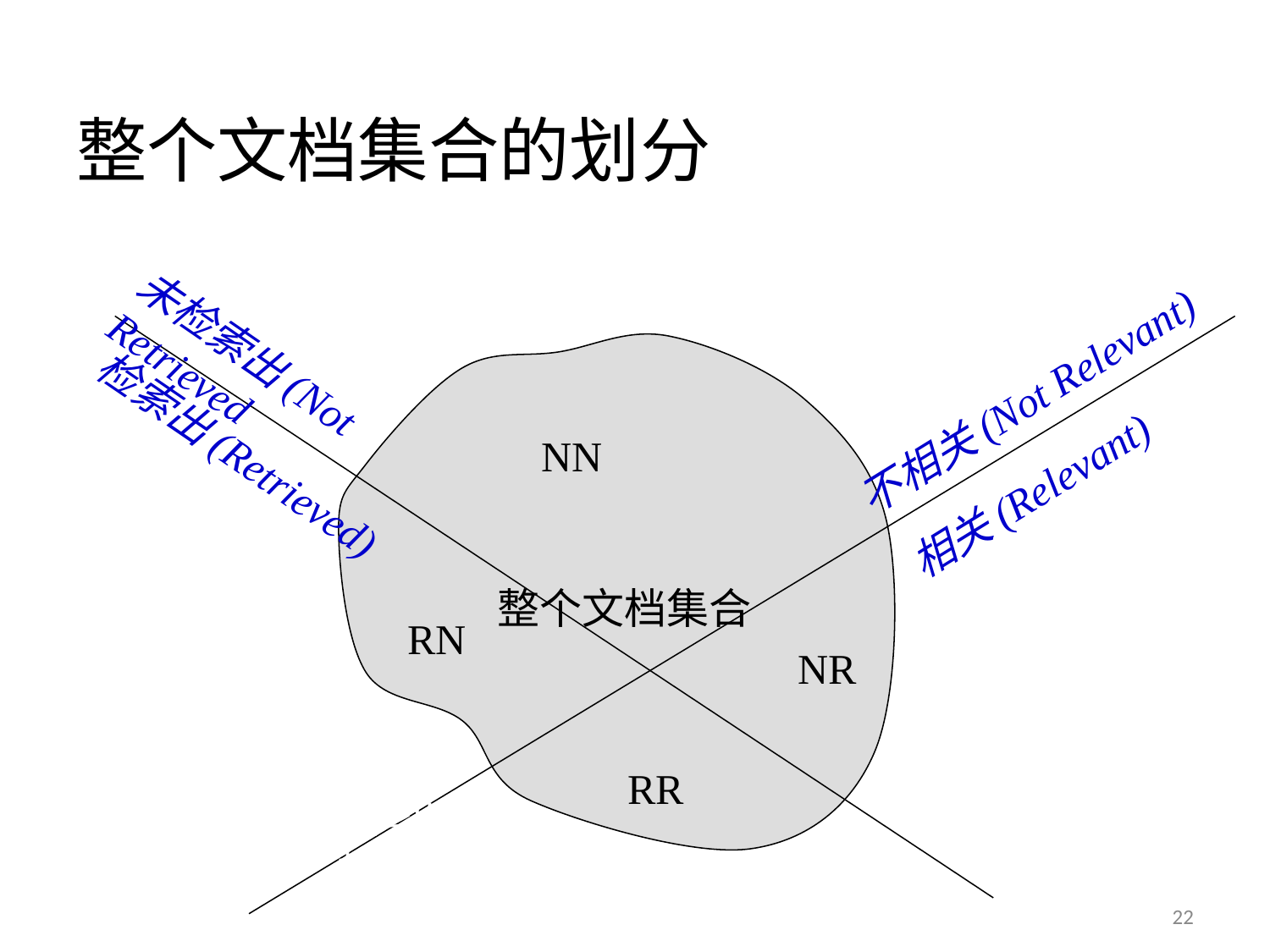

# 整个文档集合的划分

不相关(Not Relevant)
未检索出(Not Retrieved
NN
检索出(Retrieved)
相关(Relevant)
未检索出的相关文档
检索出的不相关文档
整个文档集合
RN
NR
RR
检索出的相关文档
22